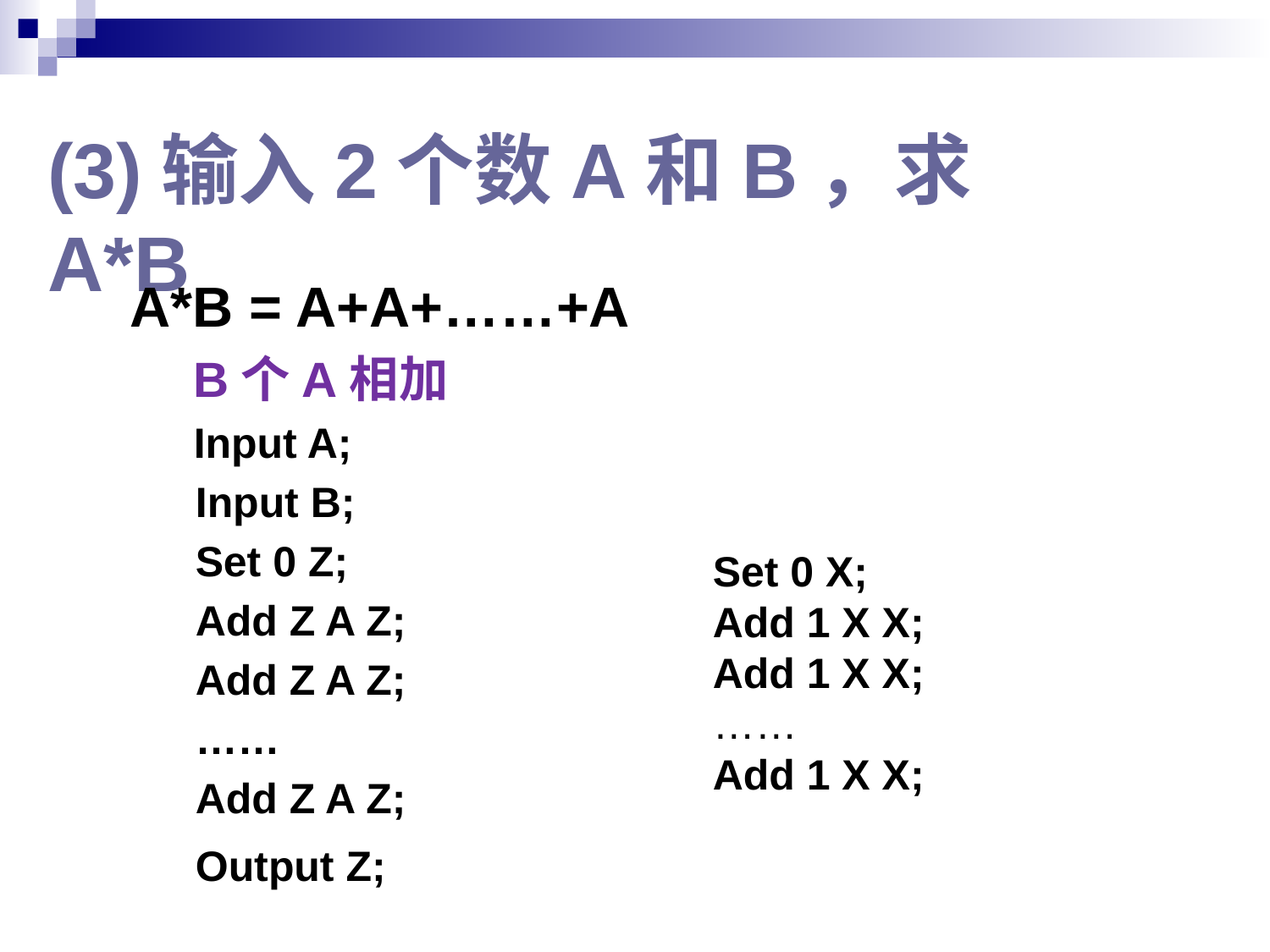

# (3)输入2个数A和B，求A*B
A*B = A+A+……+A
B个A相加
Input A;
  Input B;
  Set 0 Z;
  Add Z A Z;
  Add Z A Z;
  ……
  Add Z A Z;
  Output Z;
Set 0 X;
Add 1 X X;
Add 1 X X;
……
Add 1 X X;